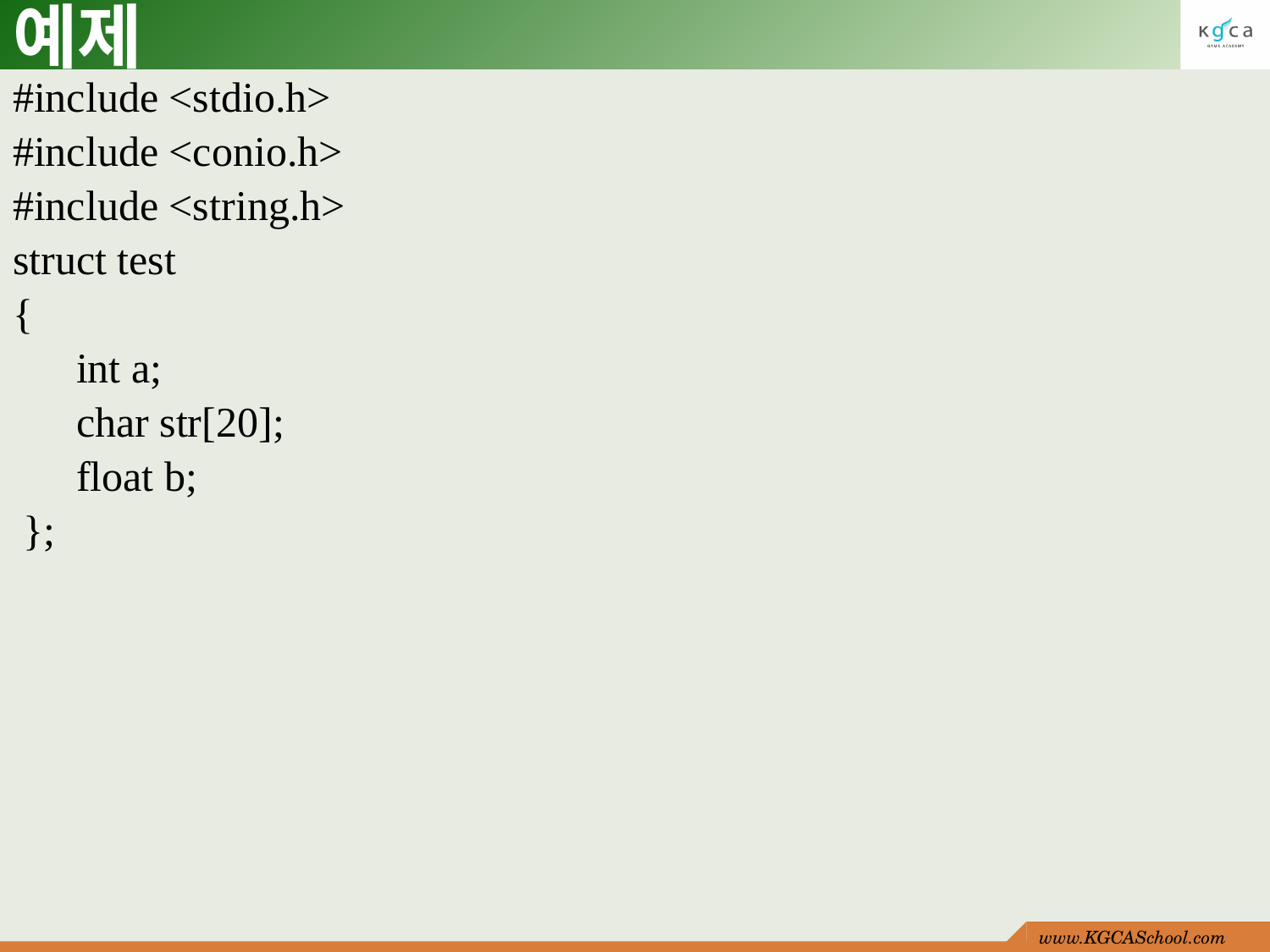

# 예제
#include <stdio.h>
#include <conio.h>
#include <string.h>
struct test
{
      int a;
      char str[20];
      float b;
 };